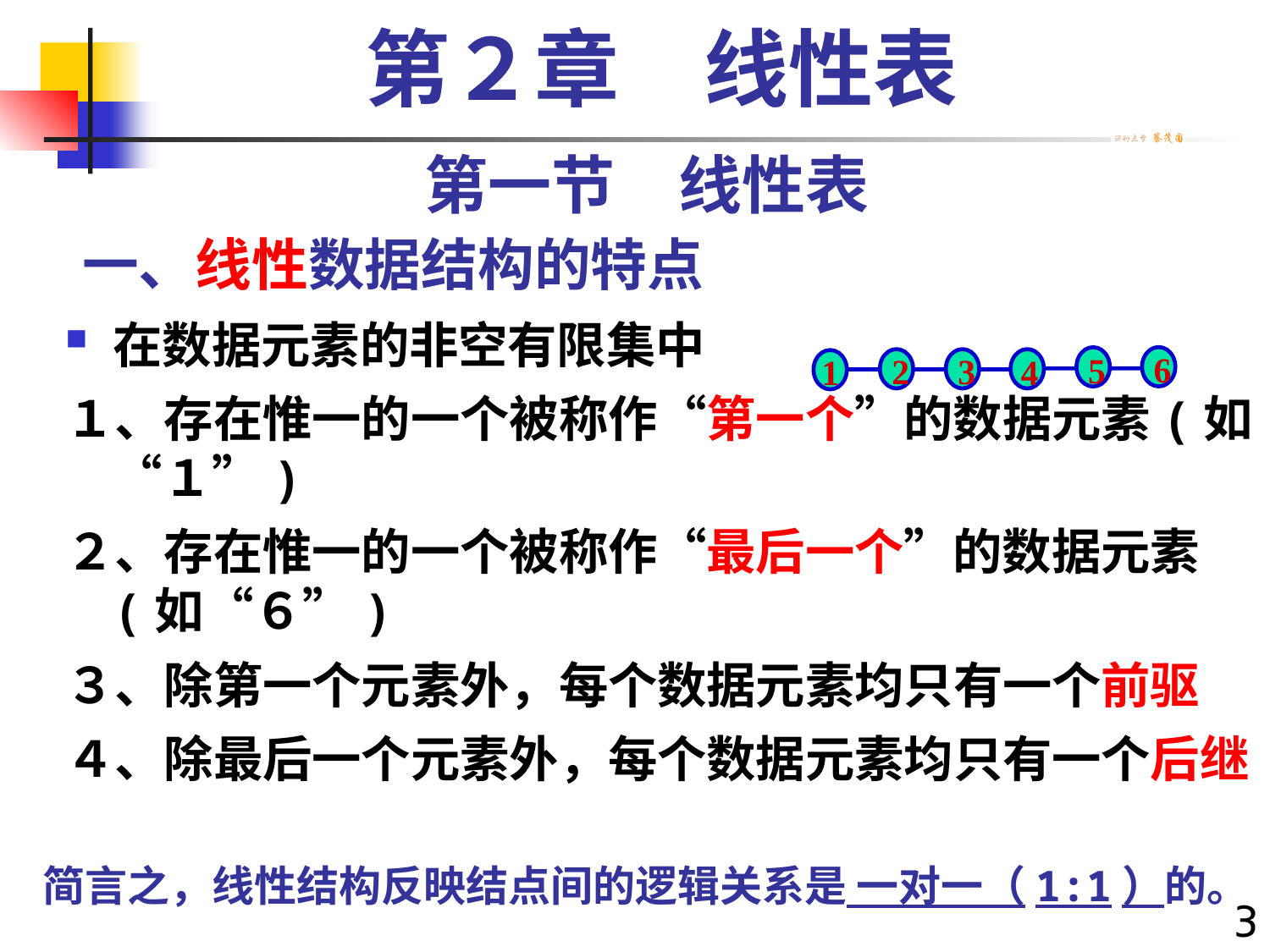

第２章　线性表
第一节　线性表
# 一、线性数据结构的特点
在数据元素的非空有限集中
１、存在惟一的一个被称作“第一个”的数据元素(如“１”)
２、存在惟一的一个被称作“最后一个”的数据元素(如“６”)
３、除第一个元素外，每个数据元素均只有一个前驱
４、除最后一个元素外，每个数据元素均只有一个后继

6
5
2
3
1
4

简言之，线性结构反映结点间的逻辑关系是 一对一（1:1）的。
3